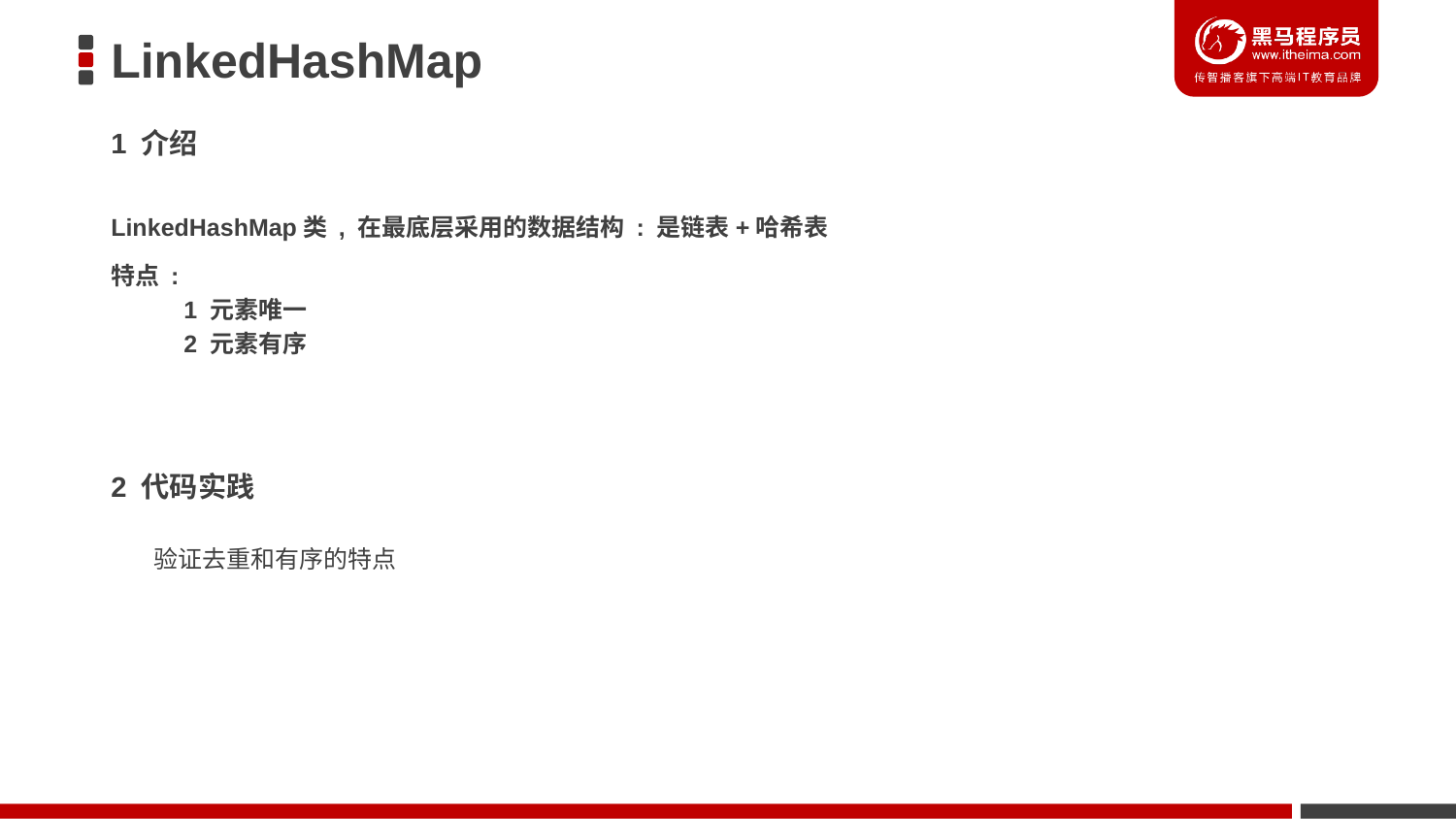

# LinkedHashMap
1 介绍
LinkedHashMap类 , 在最底层采用的数据结构 : 是链表+哈希表
特点 :
1 元素唯一
2 元素有序
2 代码实践
验证去重和有序的特点